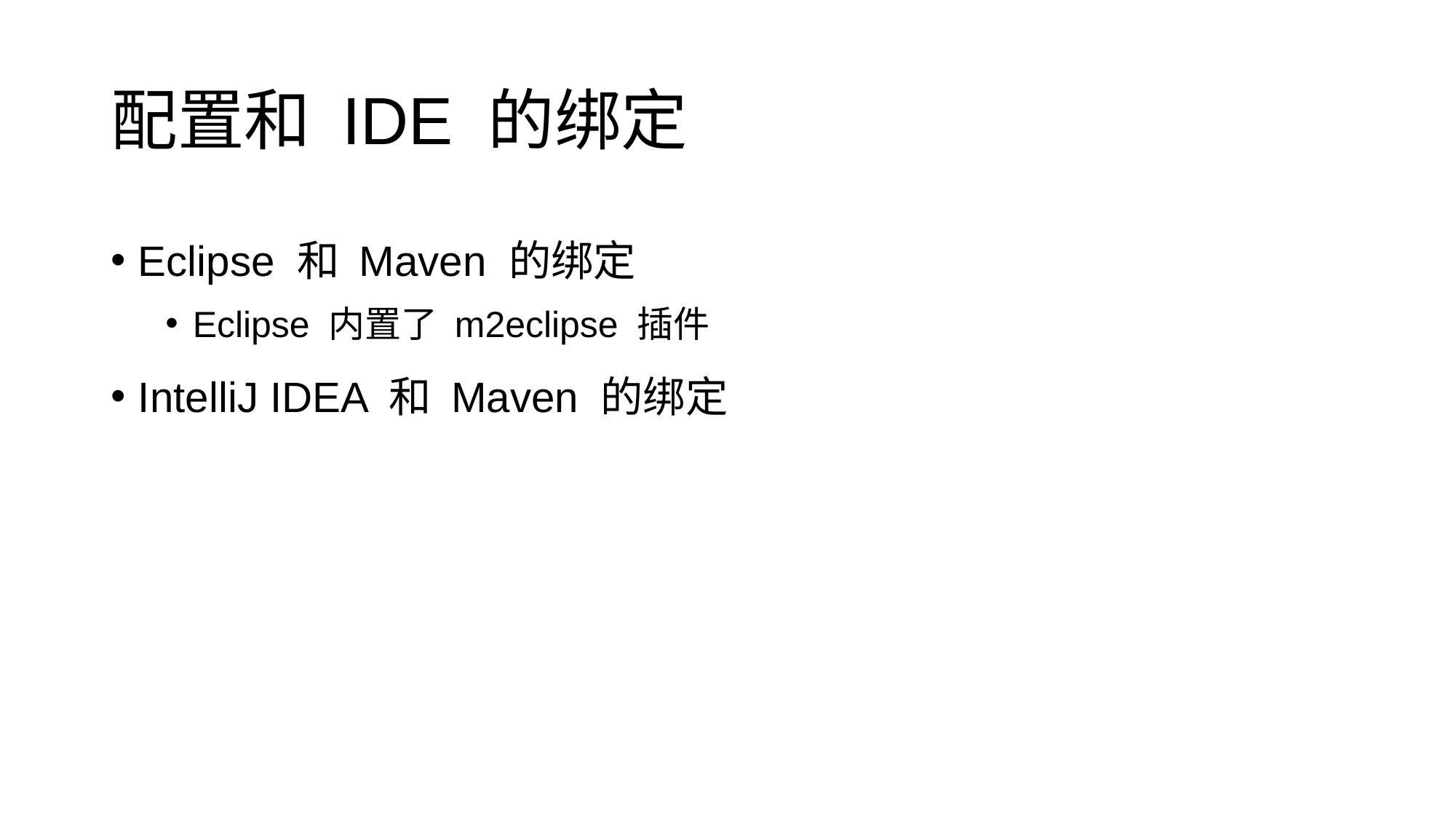

# 配置和 IDE 的绑定
Eclipse 和 Maven 的绑定
Eclipse 内置了 m2eclipse 插件
IntelliJ IDEA 和 Maven 的绑定